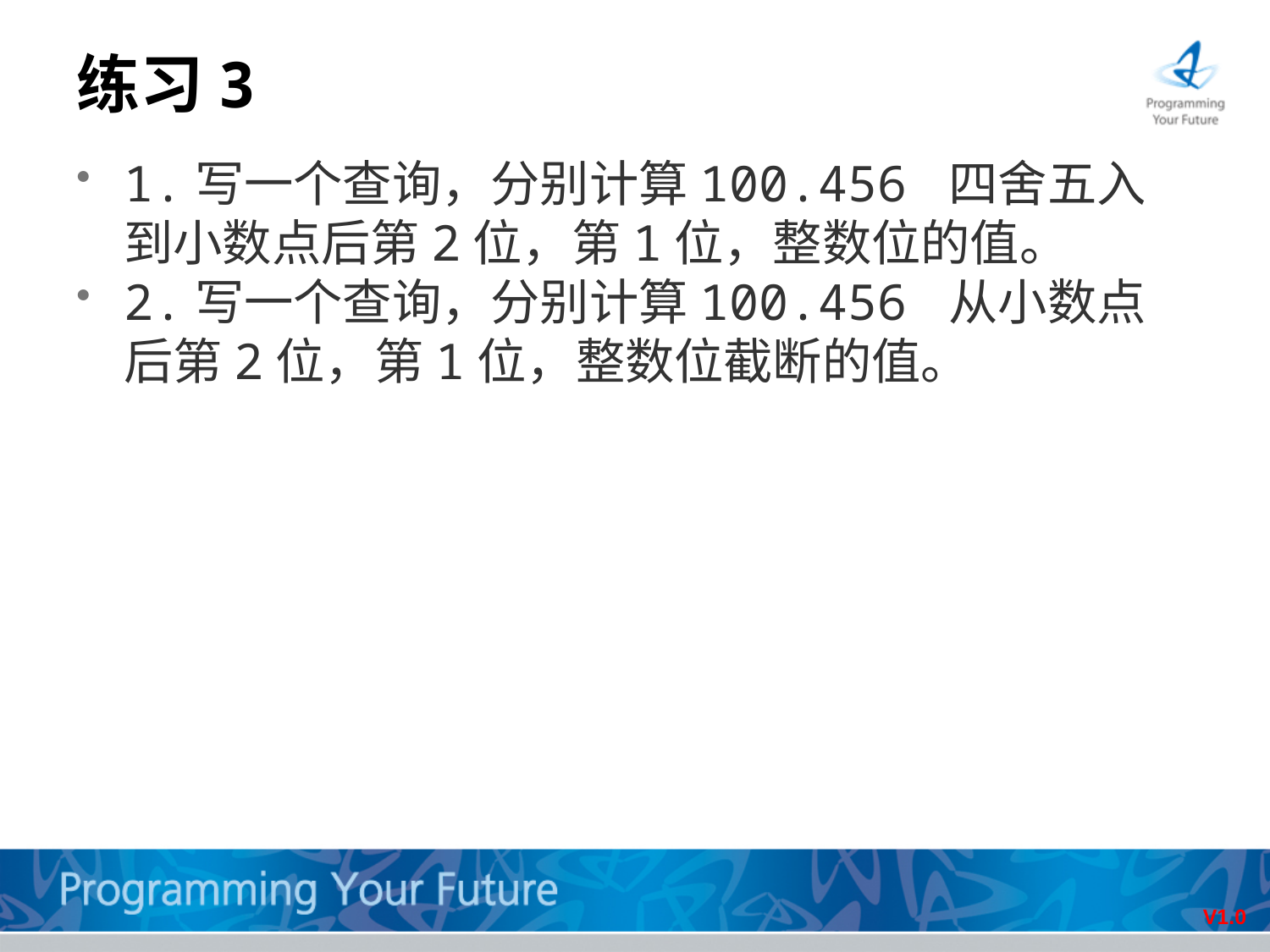

# 练习3
1.写一个查询，分别计算100.456 四舍五入到小数点后第2位，第1位，整数位的值。
2.写一个查询，分别计算100.456 从小数点后第2位，第1位，整数位截断的值。